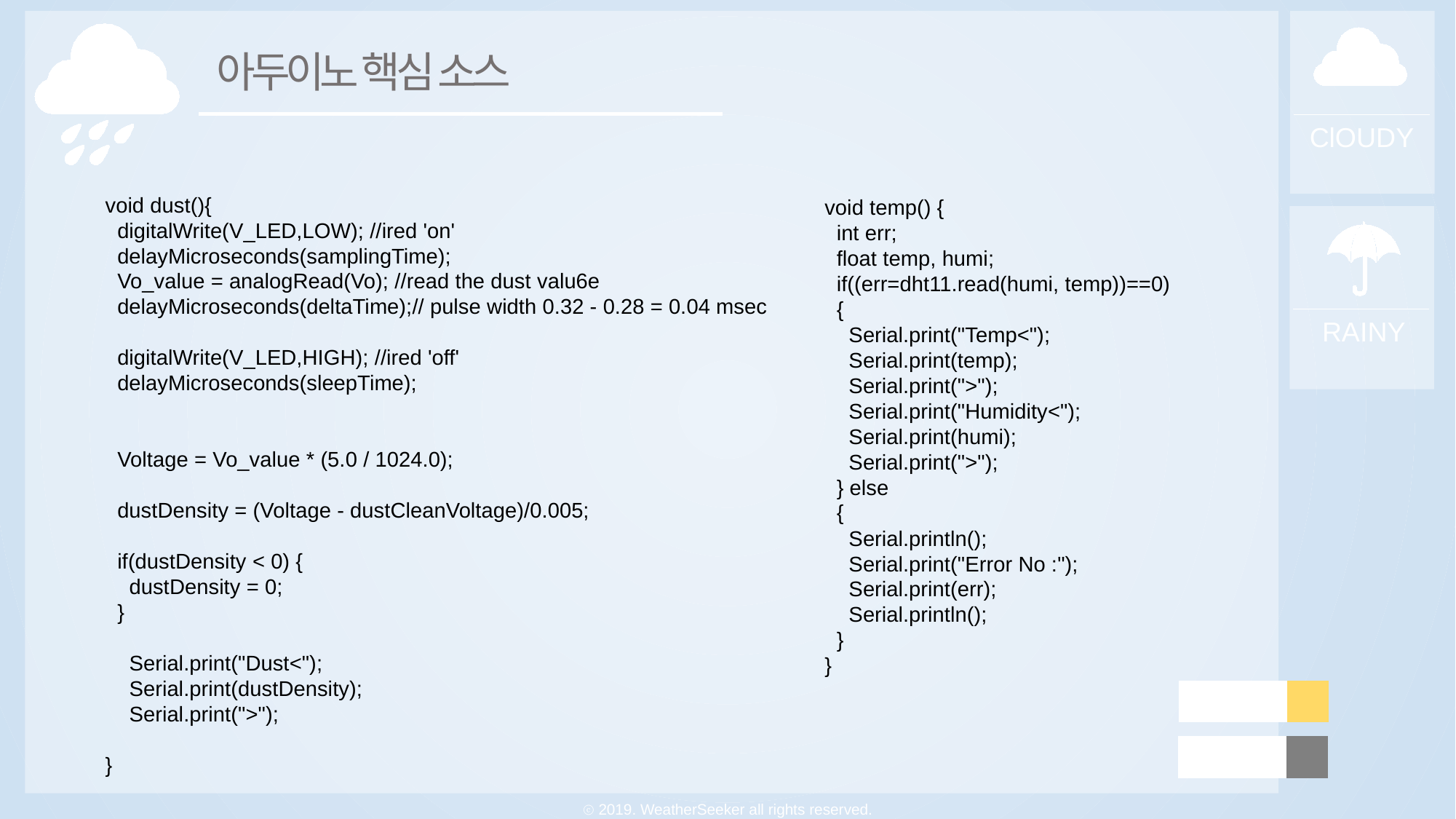

아두이노 핵심 소스
ClOUDY

void dust(){
  digitalWrite(V_LED,LOW); //ired 'on'
  delayMicroseconds(samplingTime);
  Vo_value = analogRead(Vo); //read the dust valu6e
  delayMicroseconds(deltaTime);// pulse width 0.32 - 0.28 = 0.04 msec

  digitalWrite(V_LED,HIGH); //ired 'off'
  delayMicroseconds(sleepTime);

  Voltage = Vo_value * (5.0 / 1024.0);

  dustDensity = (Voltage - dustCleanVoltage)/0.005;

  if(dustDensity < 0) {
    dustDensity = 0;
  }

    Serial.print("Dust<");
    Serial.print(dustDensity);
    Serial.print(">");

}
void temp() {
  int err;
  float temp, humi;
  if((err=dht11.read(humi, temp))==0)
  {
    Serial.print("Temp<");
    Serial.print(temp);
    Serial.print(">");
    Serial.print("Humidity<");
    Serial.print(humi);
    Serial.print(">");
  } else
  {
    Serial.println();
    Serial.print("Error No :");
    Serial.print(err);
    Serial.println();
  }
}

RAINY